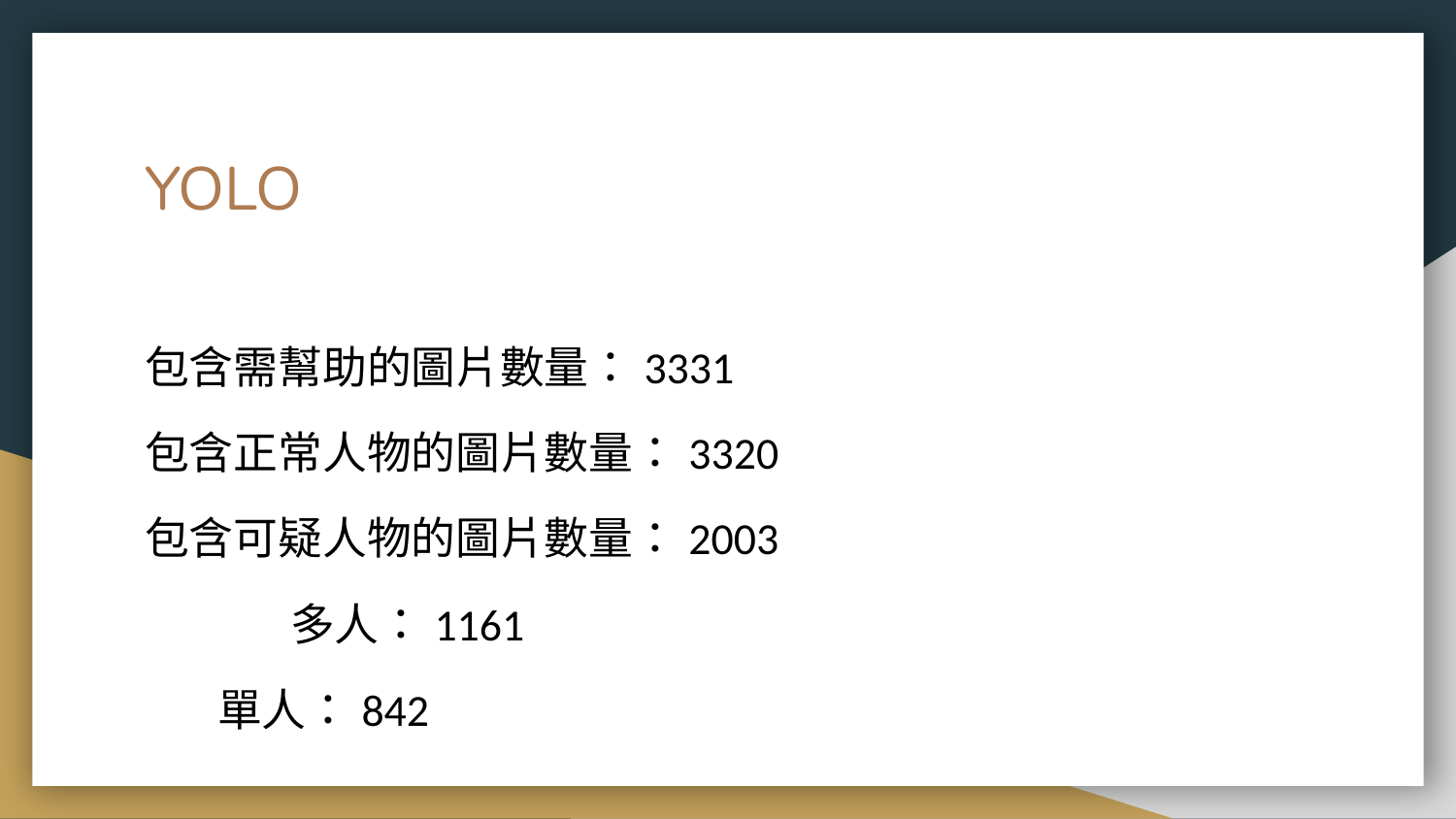

# YOLO
包含需幫助的圖片數量：3331
包含正常人物的圖片數量：3320
包含可疑人物的圖片數量：2003
	多人：1161
單人：842